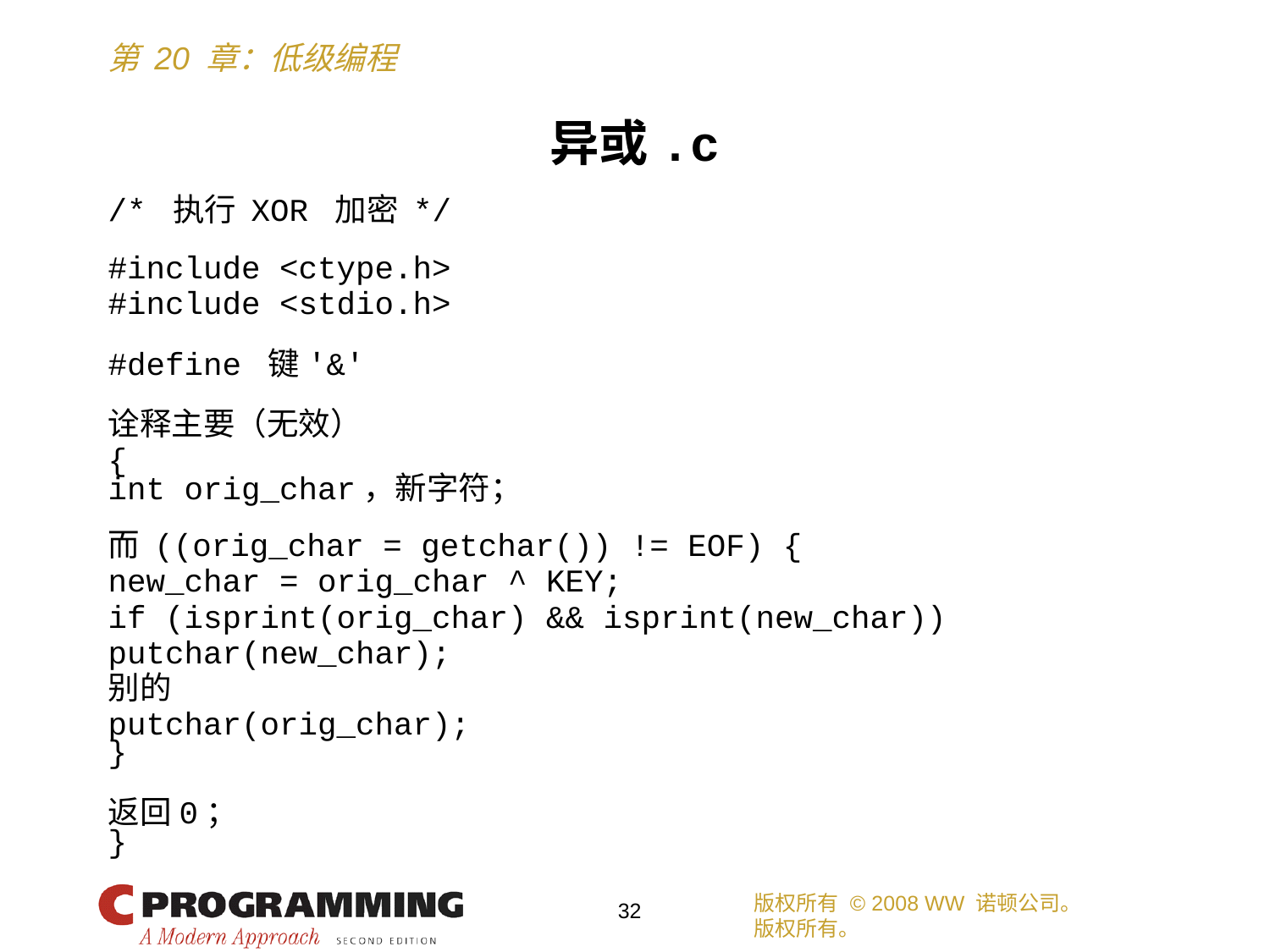

异或.c

/* 执行 XOR 加密 */

#include <ctype.h>
#include <stdio.h>

#define 键'&'

诠释主要（无效）
{
int orig_char，新字符；

而 ((orig_char = getchar()) != EOF) {
new_char = orig_char ^ KEY;
if (isprint(orig_char) && isprint(new_char))
putchar(new_char);
别的
putchar(orig_char);
}

返回0；
}
版权所有 © 2008 WW 诺顿公司。
版权所有。
32